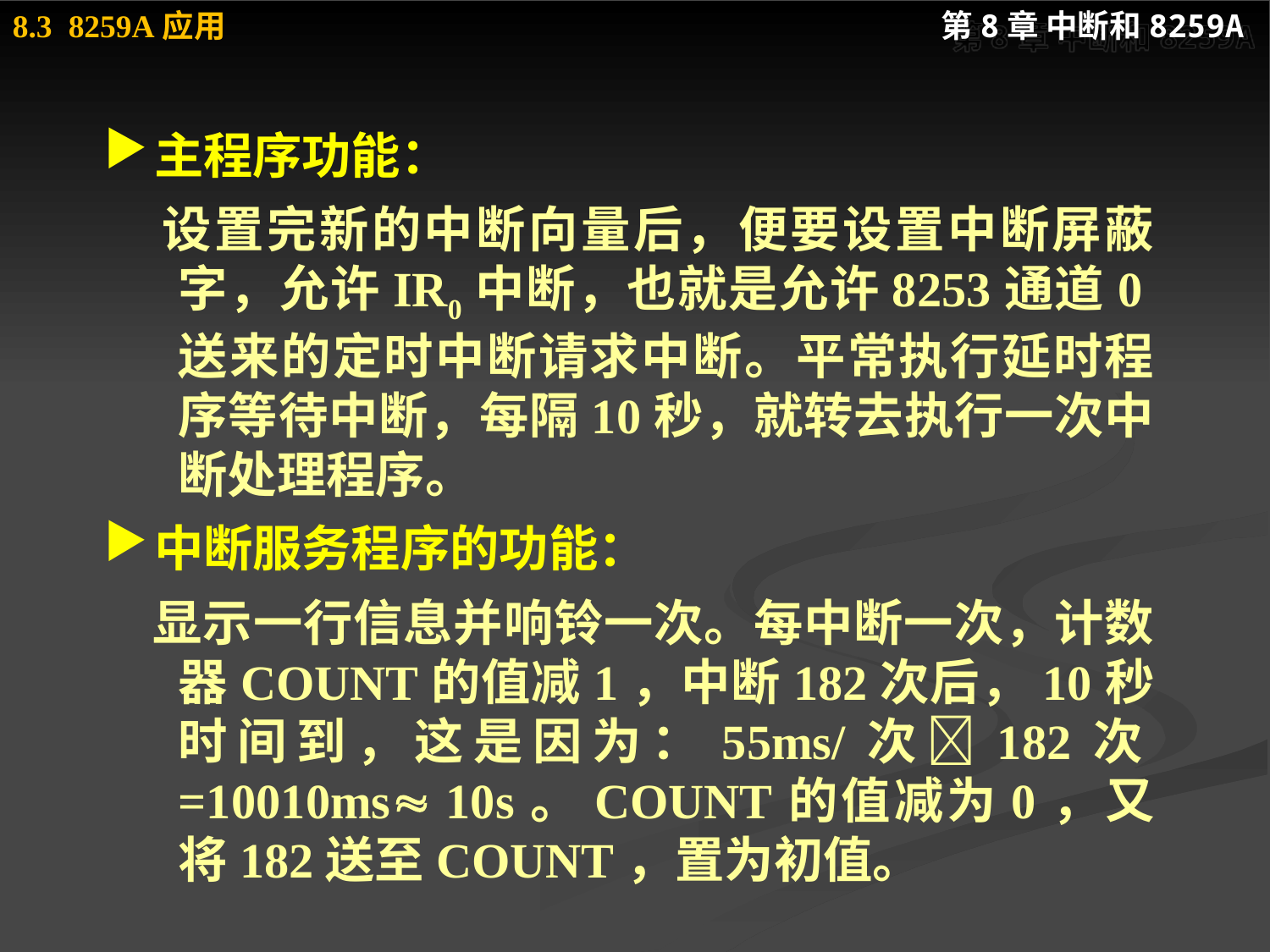

主程序功能：
   设置完新的中断向量后，便要设置中断屏蔽字，允许IR0中断，也就是允许8253通道0送来的定时中断请求中断。平常执行延时程序等待中断，每隔10秒，就转去执行一次中断处理程序。
中断服务程序的功能：
   显示一行信息并响铃一次。每中断一次，计数器COUNT的值减1，中断182次后，10秒时间到，这是因为：55ms/次×182次=10010ms≈ 10s。COUNT的值减为0，又将182送至COUNT，置为初值。